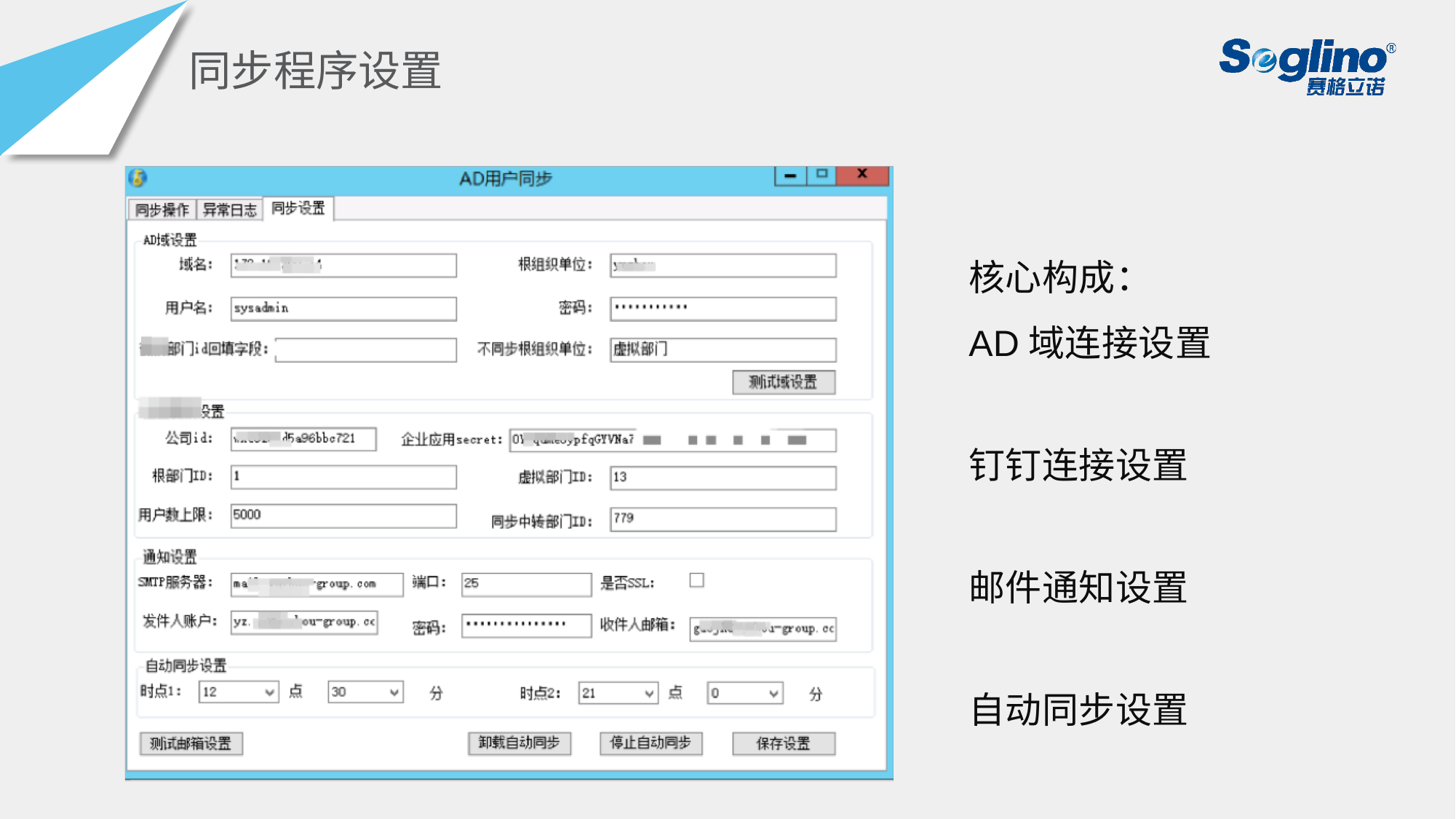

同步程序设置

核心构成：
AD域连接设置
钉钉连接设置
邮件通知设置
自动同步设置